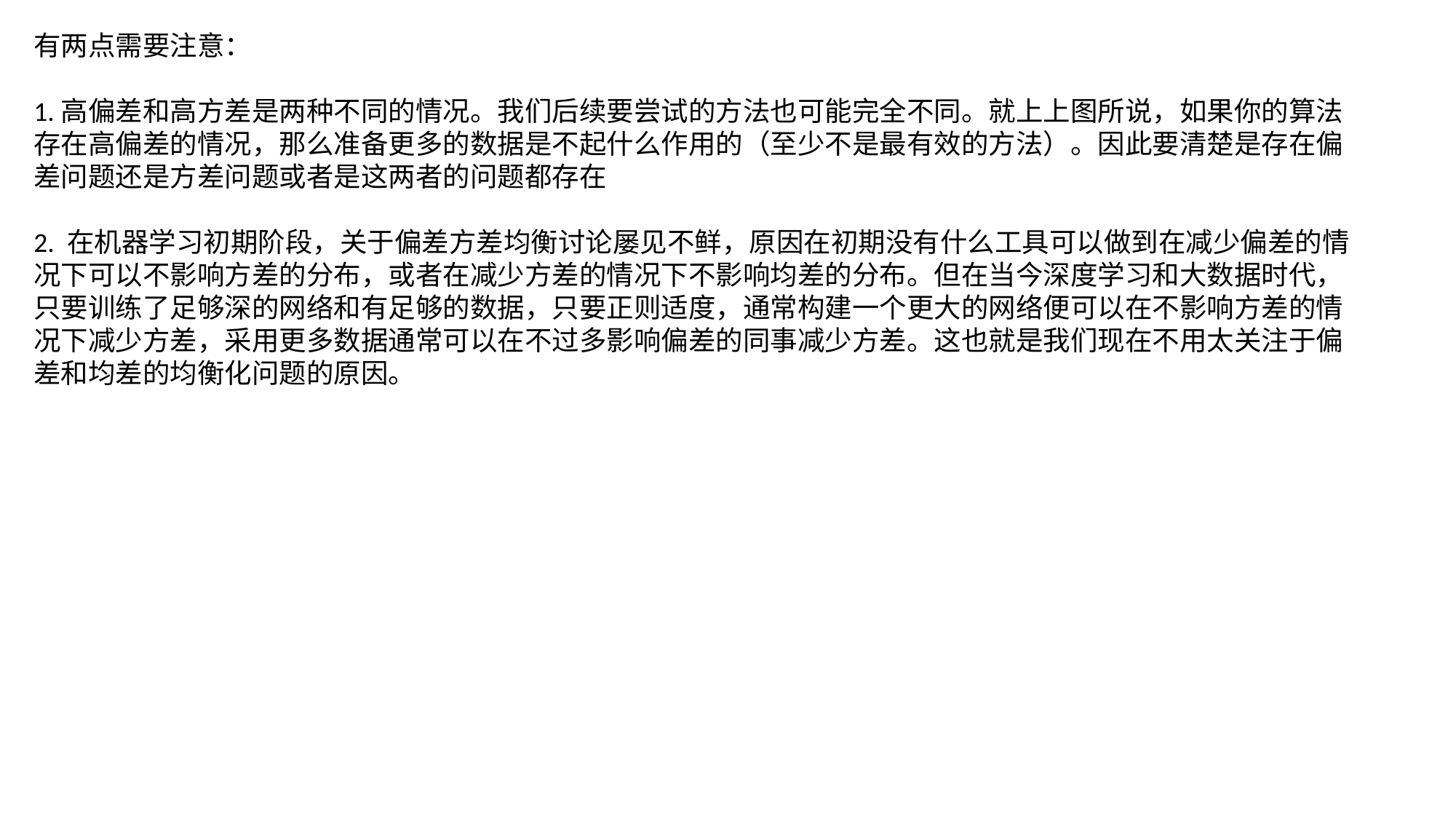

有两点需要注意：

1.高偏差和高方差是两种不同的情况。我们后续要尝试的方法也可能完全不同。就上上图所说，如果你的算法存在高偏差的情况，那么准备更多的数据是不起什么作用的（至少不是最有效的方法）。因此要清楚是存在偏差问题还是方差问题或者是这两者的问题都存在

2. 在机器学习初期阶段，关于偏差方差均衡讨论屡见不鲜，原因在初期没有什么工具可以做到在减少偏差的情况下可以不影响方差的分布，或者在减少方差的情况下不影响均差的分布。但在当今深度学习和大数据时代，只要训练了足够深的网络和有足够的数据，只要正则适度，通常构建一个更大的网络便可以在不影响方差的情况下减少方差，采用更多数据通常可以在不过多影响偏差的同事减少方差。这也就是我们现在不用太关注于偏差和均差的均衡化问题的原因。